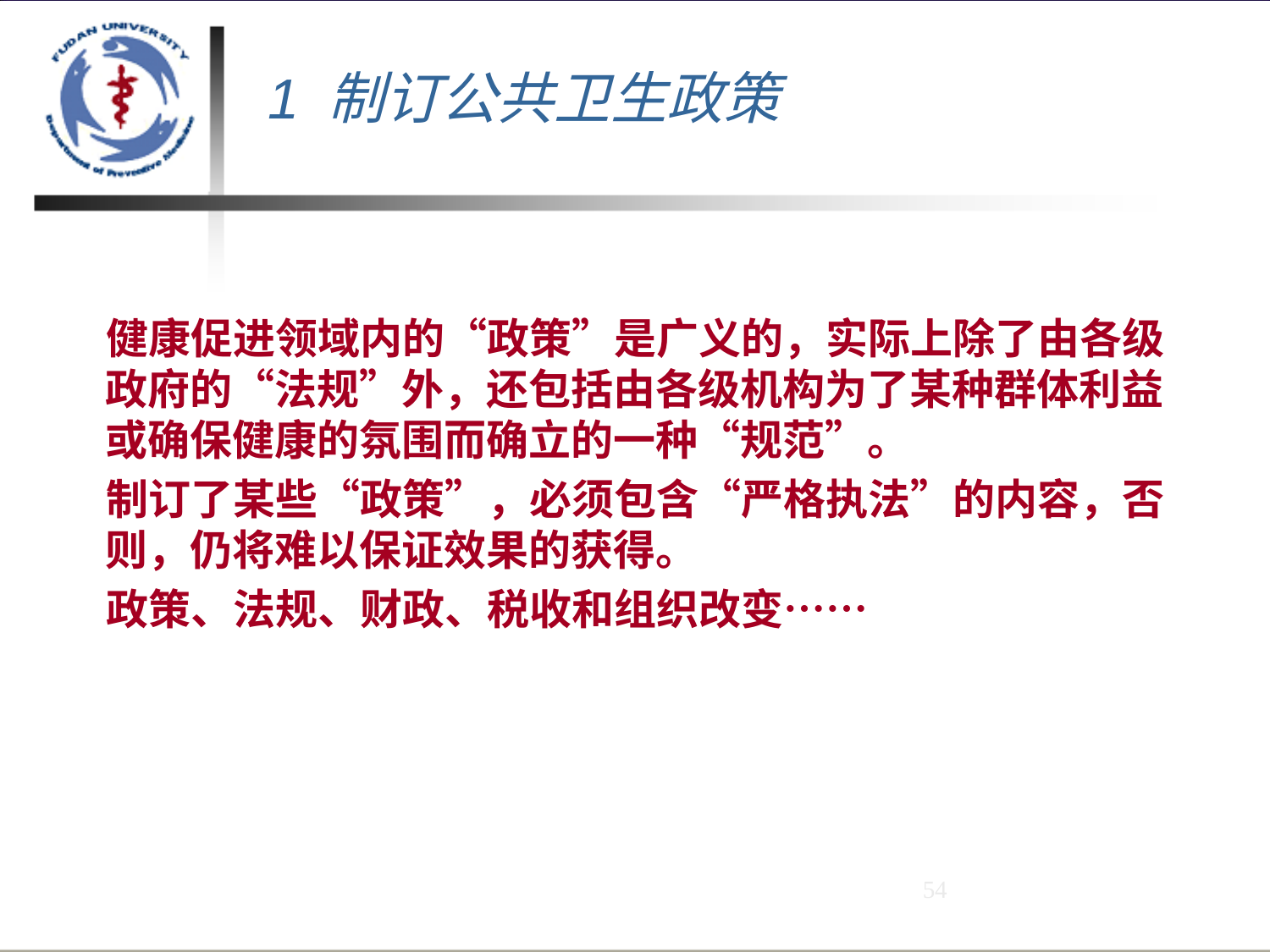

# 1 制订公共卫生政策

    健康促进领域内的“政策”是广义的，实际上除了由各级政府的“法规”外，还包括由各级机构为了某种群体利益或确保健康的氛围而确立的一种“规范”。
    制订了某些“政策”，必须包含“严格执法”的内容，否则，仍将难以保证效果的获得。
    政策、法规、财政、税收和组织改变……
54